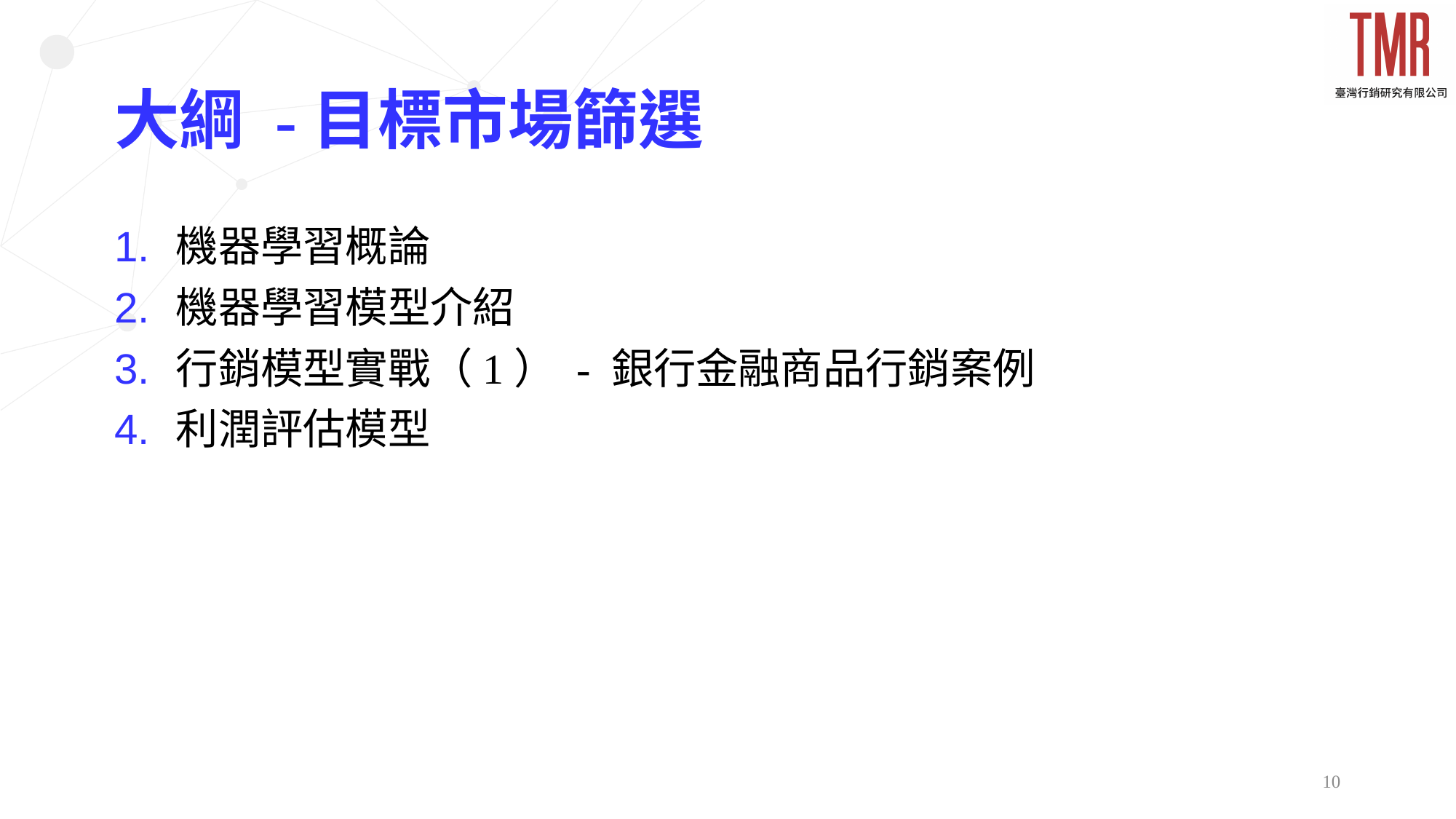

# 大綱 -目標市場篩選
機器學習概論
機器學習模型介紹
行銷模型實戰（1） - 銀行金融商品行銷案例
利潤評估模型
10